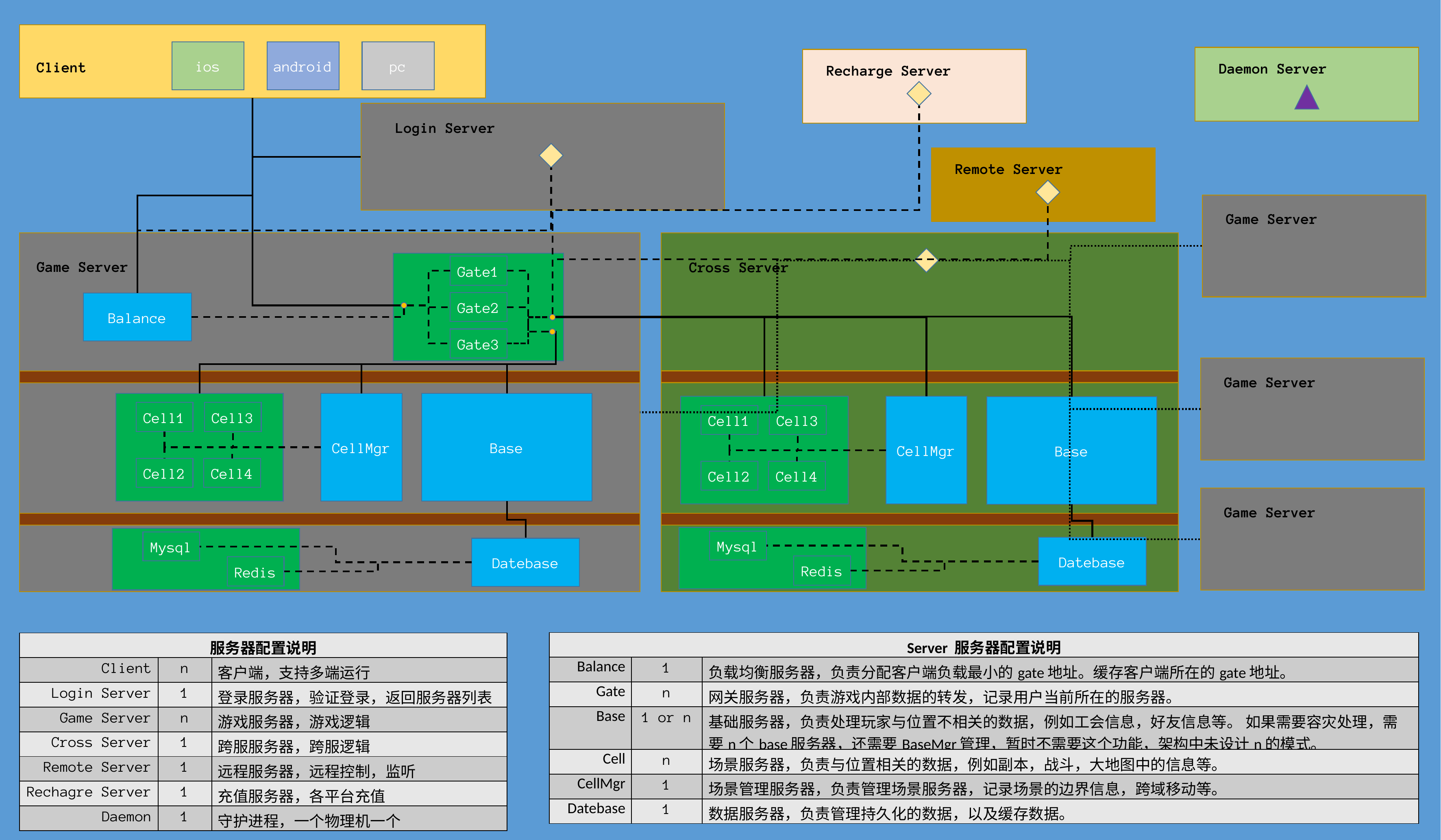

ios
android
pc
Client

Daemon Server

Recharge Server

Login Server

Remote Server

Game Server

Gate1
Gate2
Gate3
Game Server
Cross Server
Balance

Game Server

Cell1
Cell3
Cell2
Cell4
CellMgr
Base

Cell1
Cell3
Cell2
Cell4
CellMgr
Base

Game Server

Mysql
Redis

Mysql
Redis
Datebase
Datebase
| Server 服务器配置说明 |  |  |
| --- | --- | --- |
| Balance | 1 | 负载均衡服务器，负责分配客户端负载最小的gate地址。缓存客户端所在的gate地址。 |
| Gate | n | 网关服务器，负责游戏内部数据的转发，记录用户当前所在的服务器。 |
| Base | 1 or n | 基础服务器，负责处理玩家与位置不相关的数据，例如工会信息，好友信息等。 如果需要容灾处理，需要n个base服务器，还需要BaseMgr管理，暂时不需要这个功能，架构中未设计n的模式。 |
| Cell | n | 场景服务器，负责与位置相关的数据，例如副本，战斗，大地图中的信息等。 |
| CellMgr | 1 | 场景管理服务器，负责管理场景服务器，记录场景的边界信息，跨域移动等。 |
| Datebase | 1 | 数据服务器，负责管理持久化的数据，以及缓存数据。 |
| 服务器配置说明 |  |  |
| --- | --- | --- |
| Client | n | 客户端，支持多端运行 |
| Login Server | 1 | 登录服务器，验证登录，返回服务器列表 |
| Game Server | n | 游戏服务器，游戏逻辑 |
| Cross Server | 1 | 跨服服务器，跨服逻辑 |
| Remote Server | 1 | 远程服务器，远程控制，监听 |
| Rechagre Server | 1 | 充值服务器，各平台充值 |
| Daemon | 1 | 守护进程，一个物理机一个 |